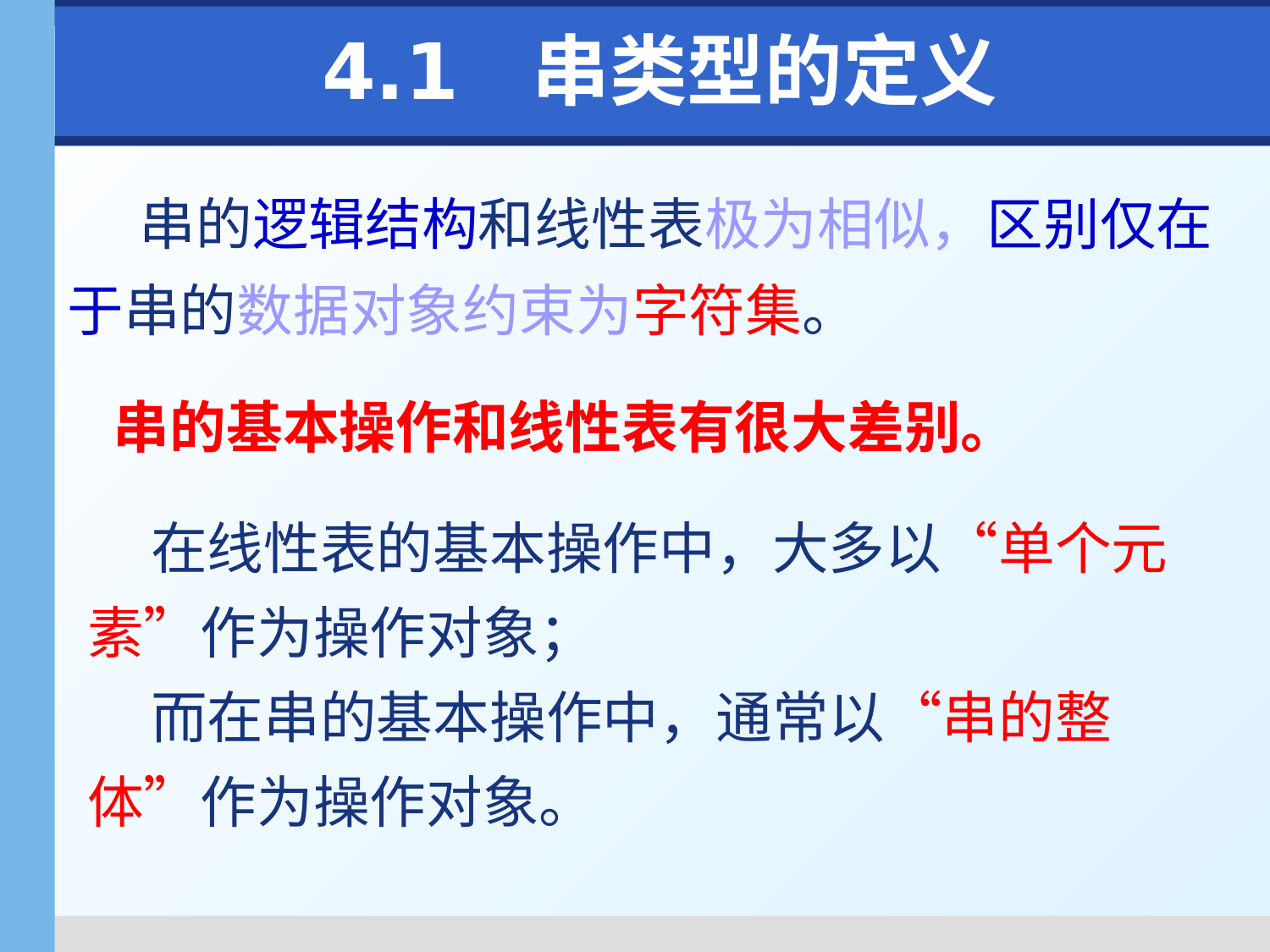

4.1  串类型的定义
    串的逻辑结构和线性表极为相似，区别仅在于串的数据对象约束为字符集。
串的基本操作和线性表有很大差别。
在线性表的基本操作中，大多以“单个元素”作为操作对象；
而在串的基本操作中，通常以“串的整体”作为操作对象。